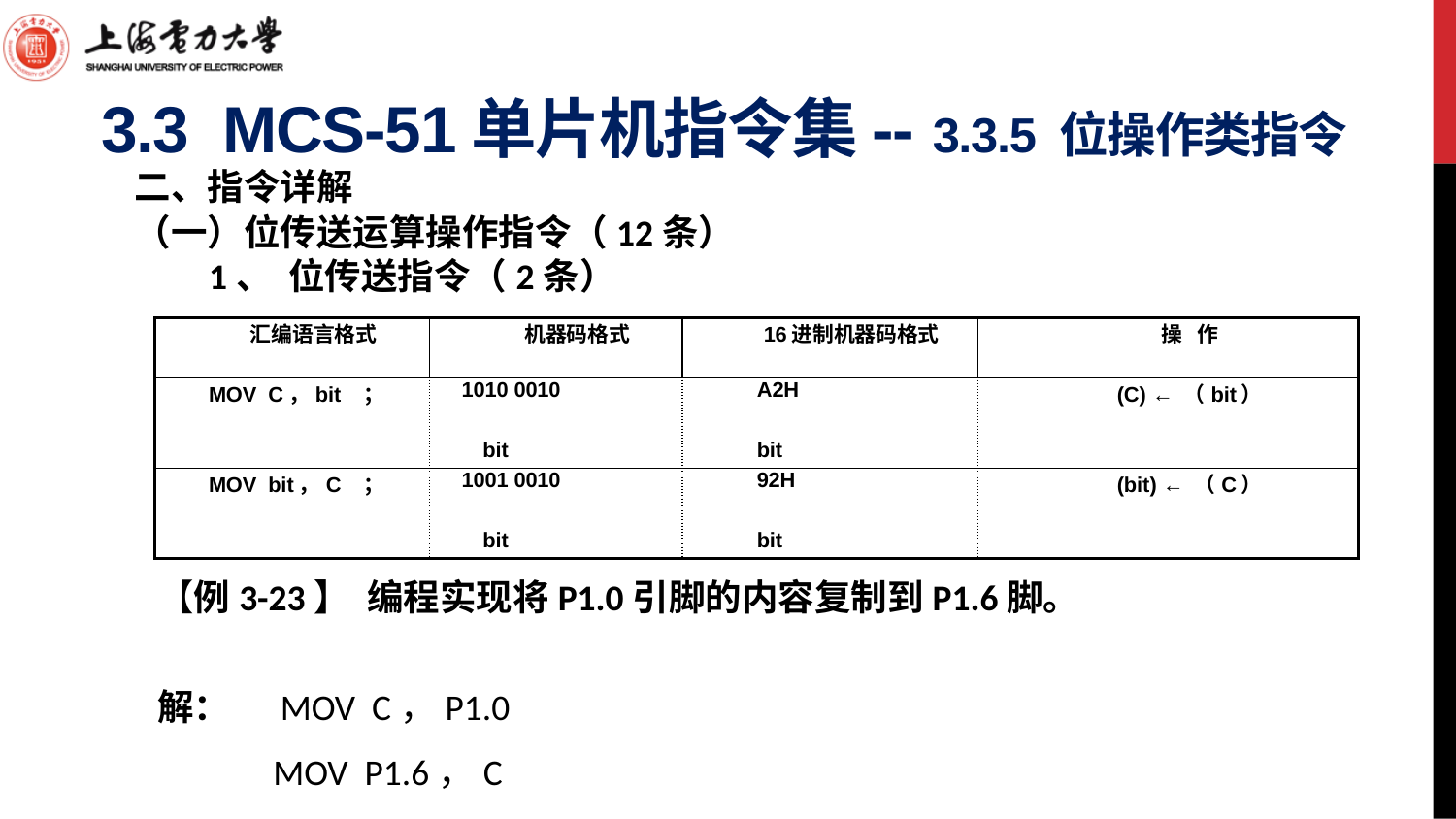

# 3.3  MCS-51单片机指令集-- 3.3.5 位操作类指令
二、指令详解

（一）位传送运算操作指令（12条）
         1、  位传送指令（2条）
| 汇编语言格式 | 机器码格式 | 16进制机器码格式 | 操 作 |
| --- | --- | --- | --- |
| MOV C，bit ； | 1010 0010 | A2H | (C) ← （bit） |
|  | bit | bit |  |
| MOV bit，C ； | 1001 0010 | 92H | (bit) ← （C） |
|  | bit | bit |  |

【例3-23】  编程实现将P1.0引脚的内容复制到P1.6脚。

解：     MOV  C，P1.0
              MOV  P1.6，C